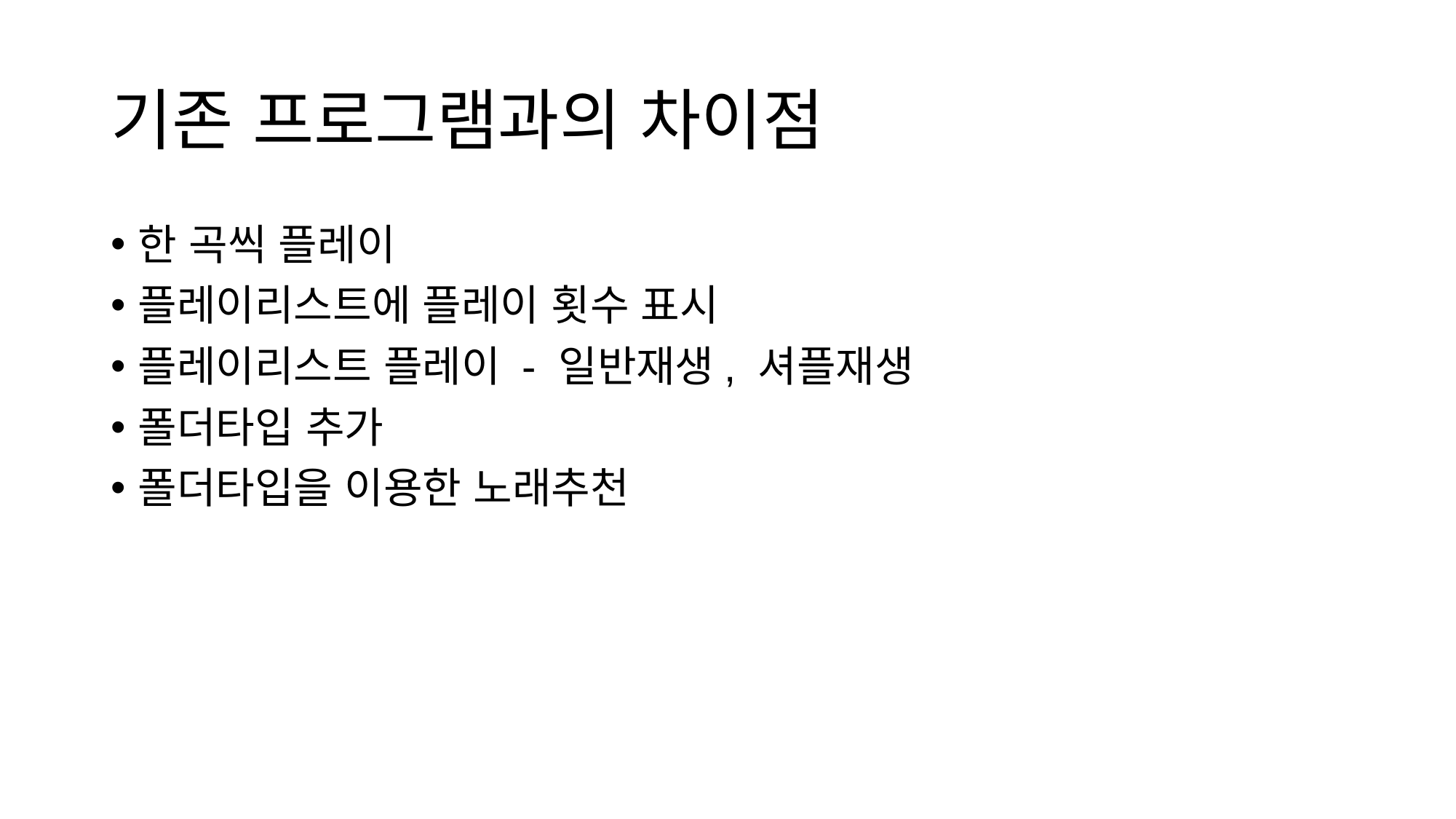

# 기존 프로그램과의 차이점
한 곡씩 플레이
플레이리스트에 플레이 횟수 표시
플레이리스트 플레이 - 일반재생, 셔플재생
폴더타입 추가
폴더타입을 이용한 노래추천